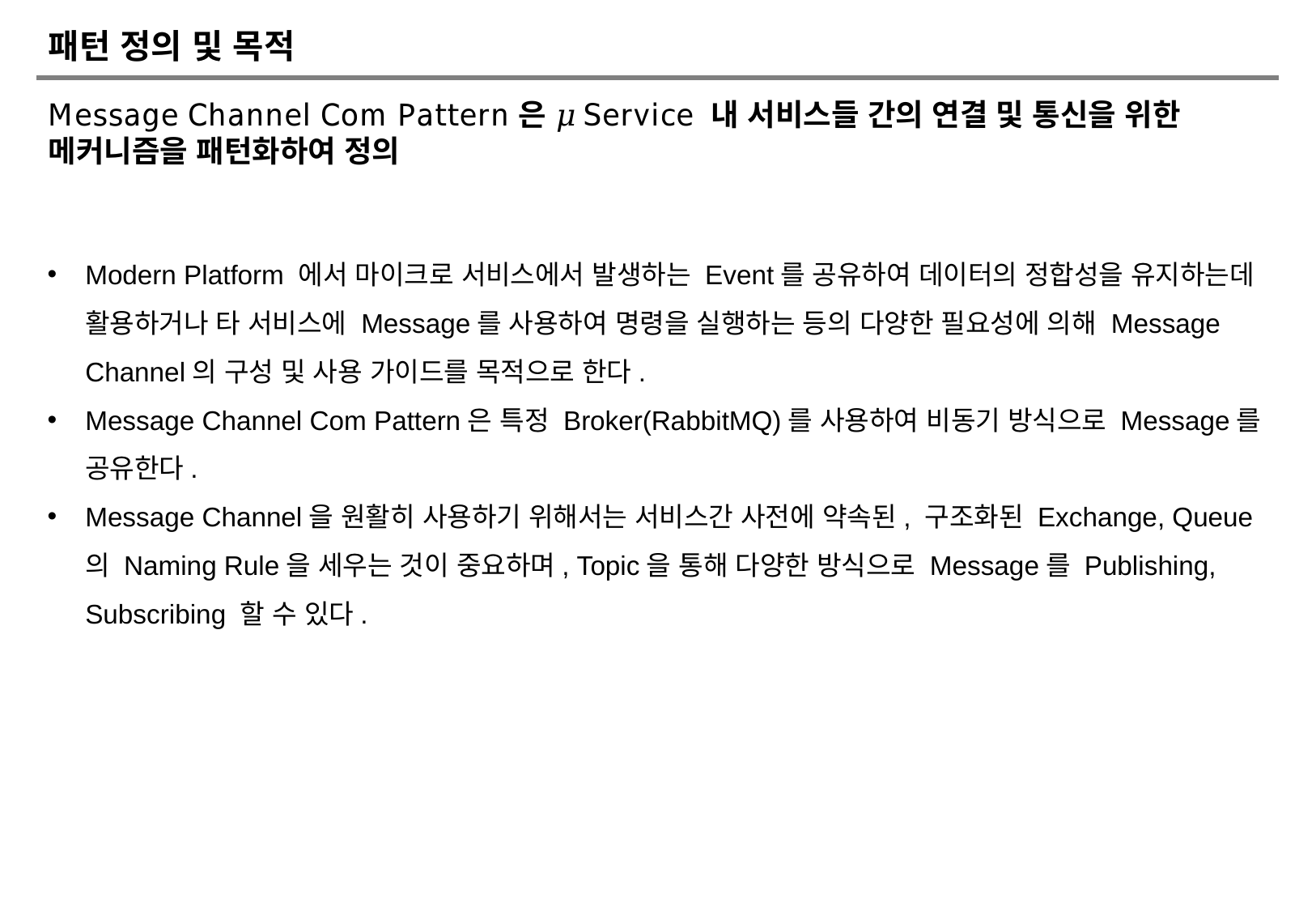

# 패턴 정의 및 목적
Message Channel Com Pattern은 𝜇Service 내 서비스들 간의 연결 및 통신을 위한 메커니즘을 패턴화하여 정의
Modern Platform 에서 마이크로 서비스에서 발생하는 Event를 공유하여 데이터의 정합성을 유지하는데 활용하거나 타 서비스에 Message를 사용하여 명령을 실행하는 등의 다양한 필요성에 의해 Message Channel의 구성 및 사용 가이드를 목적으로 한다.
Message Channel Com Pattern은 특정 Broker(RabbitMQ)를 사용하여 비동기 방식으로 Message를 공유한다.
Message Channel을 원활히 사용하기 위해서는 서비스간 사전에 약속된, 구조화된 Exchange, Queue의 Naming Rule을 세우는 것이 중요하며, Topic을 통해 다양한 방식으로 Message를 Publishing, Subscribing 할 수 있다.